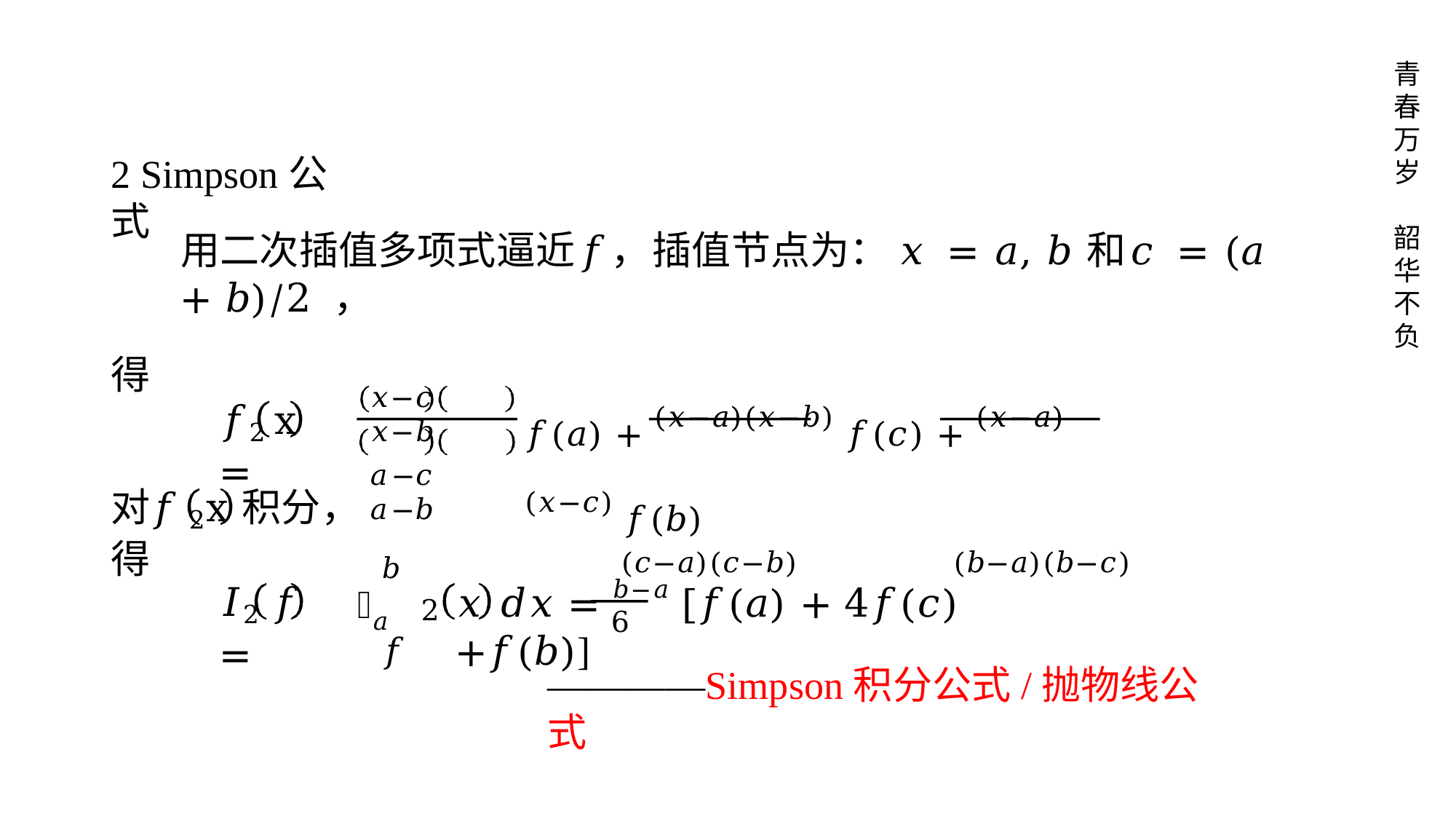

青 春 万 岁
# 2 Simpson公式
韶 华 不 负
用二次插值多项式逼近𝑓，插值节点为： 𝑥 = 𝑎, 𝑏和𝑐 = (𝑎 + 𝑏)/2 ，
得
𝑓(𝑎) + (𝑥−𝑎)(𝑥−𝑏) 𝑓(𝑐) + (𝑥−𝑎)(𝑥−𝑐) 𝑓(𝑏)
(𝑐−𝑎)(𝑐−𝑏)	(𝑏−𝑎)(𝑏−𝑐)
𝑥−𝑐	𝑥−𝑏
𝑎−𝑐	𝑎−𝑏

𝑓2	x	=

对𝑓2	x	积分，得

𝑏 𝑓
𝐼2	𝑓	=
𝑥	𝑑𝑥 = 𝑏−𝑎 [𝑓(𝑎) + 4𝑓(𝑐) +𝑓(𝑏)]
׬𝑎

2

6
————Simpson积分公式/抛物线公式